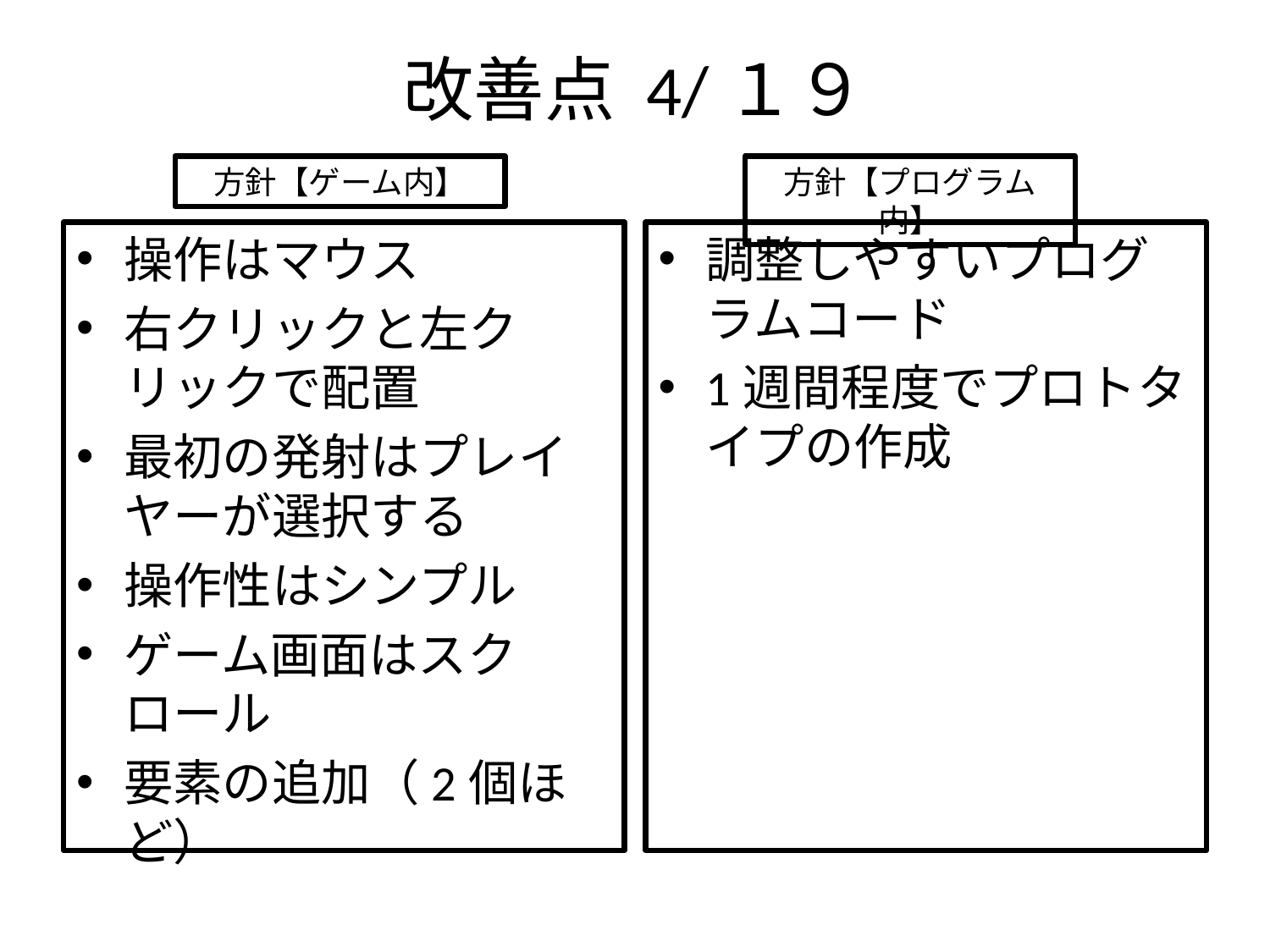

# 改善点 4/１９
方針【ゲーム内】
方針【プログラム内】
操作はマウス
右クリックと左クリックで配置
最初の発射はプレイヤーが選択する
操作性はシンプル
ゲーム画面はスクロール
要素の追加（2個ほど）
調整しやすいプログラムコード
1週間程度でプロトタイプの作成